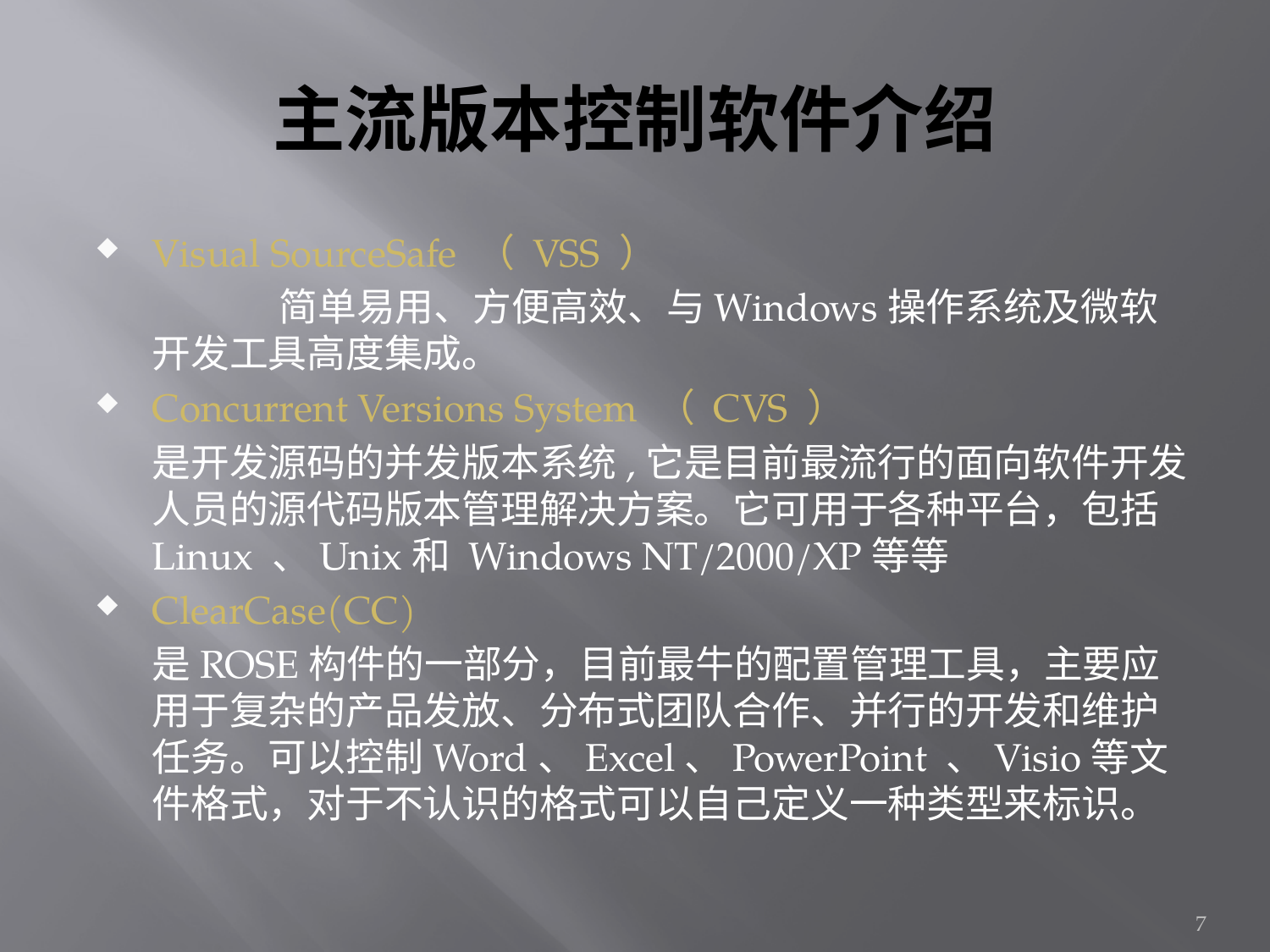

# 主流版本控制软件介绍
Visual SourceSafe （ VSS ）
   		简单易用、方便高效、与Windows操作系统及微软开发工具高度集成。
Concurrent Versions System （ CVS ）
     	是开发源码的并发版本系统,它是目前最流行的面向软件开发人员的源代码版本管理解决方案。它可用于各种平台，包括 Linux 、Unix和 Windows NT/2000/XP等等
ClearCase(CC)
     	是ROSE构件的一部分，目前最牛的配置管理工具，主要应用于复杂的产品发放、分布式团队合作、并行的开发和维护任务。可以控制Word、Excel、PowerPoint 、Visio等文件格式，对于不认识的格式可以自己定义一种类型来标识。

7